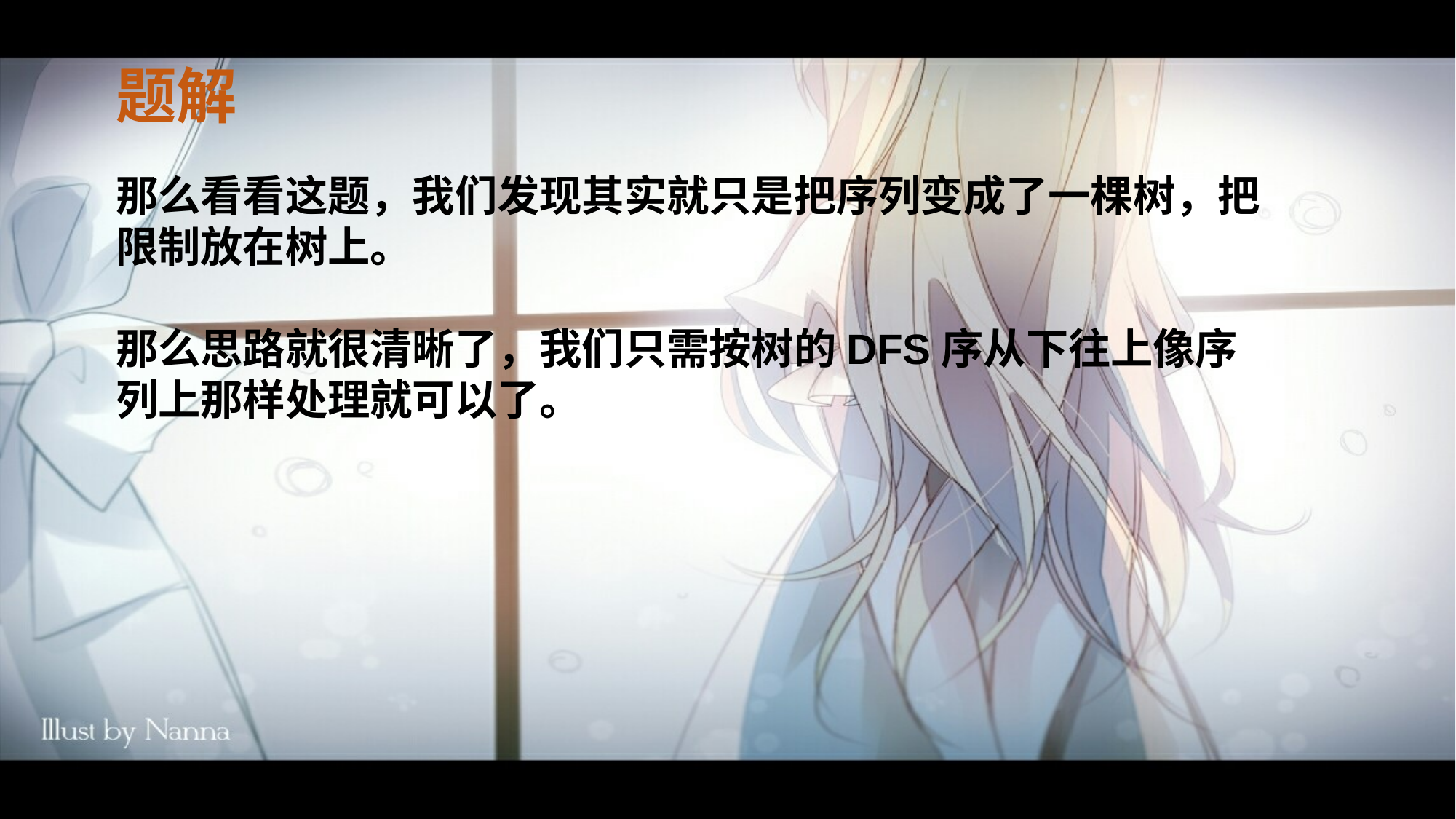

题解
那么看看这题，我们发现其实就只是把序列变成了一棵树，把限制放在树上。

那么思路就很清晰了，我们只需按树的DFS序从下往上像序列上那样处理就可以了。